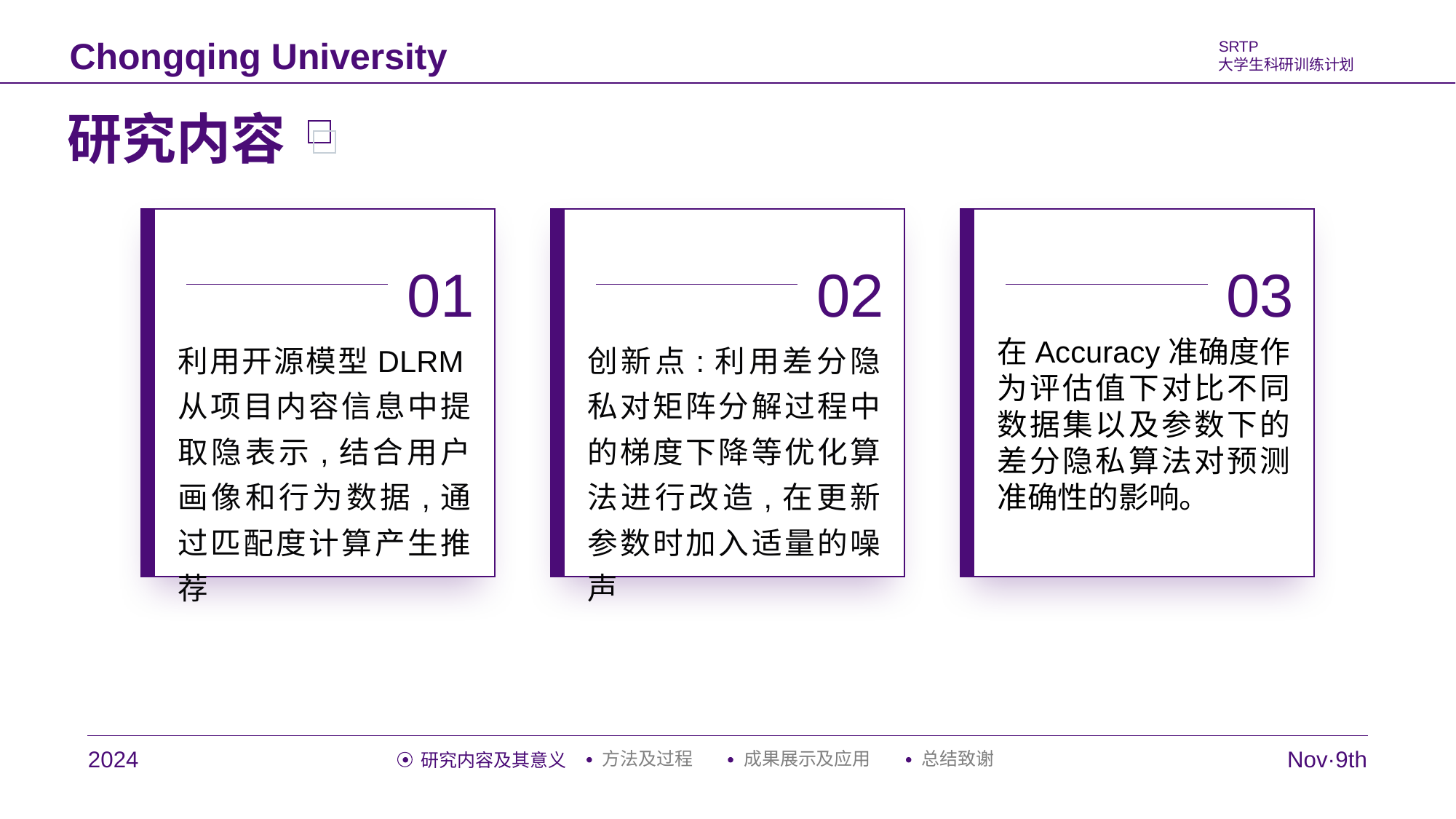

研究内容

01
02
03
利用开源模型DLRM从项目内容信息中提取隐表示,结合用户画像和行为数据,通过匹配度计算产生推荐
创新点:利用差分隐私对矩阵分解过程中的梯度下降等优化算法进行改造,在更新参数时加入适量的噪声
在Accuracy准确度作为评估值下对比不同数据集以及参数下的差分隐私算法对预测准确性的影响。
2024
Nov·9th
方法及过程
成果展示及应用
总结致谢
研究内容及其意义